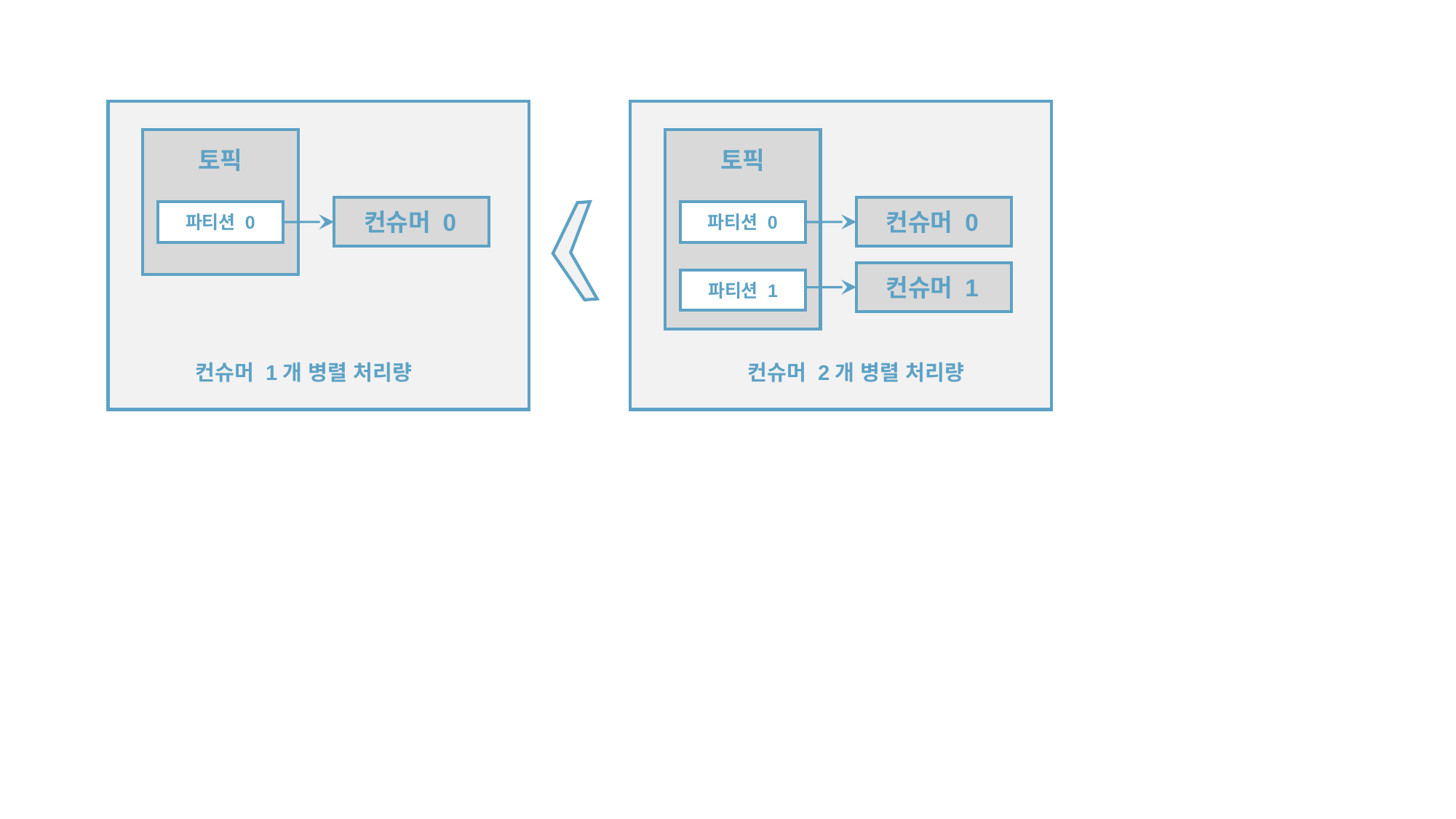

토픽
토픽

컨슈머 0

컨슈머 0

파티션 0

파티션 0

컨슈머 1

파티션 1
컨슈머 1개 병렬 처리량
컨슈머 2개 병렬 처리량